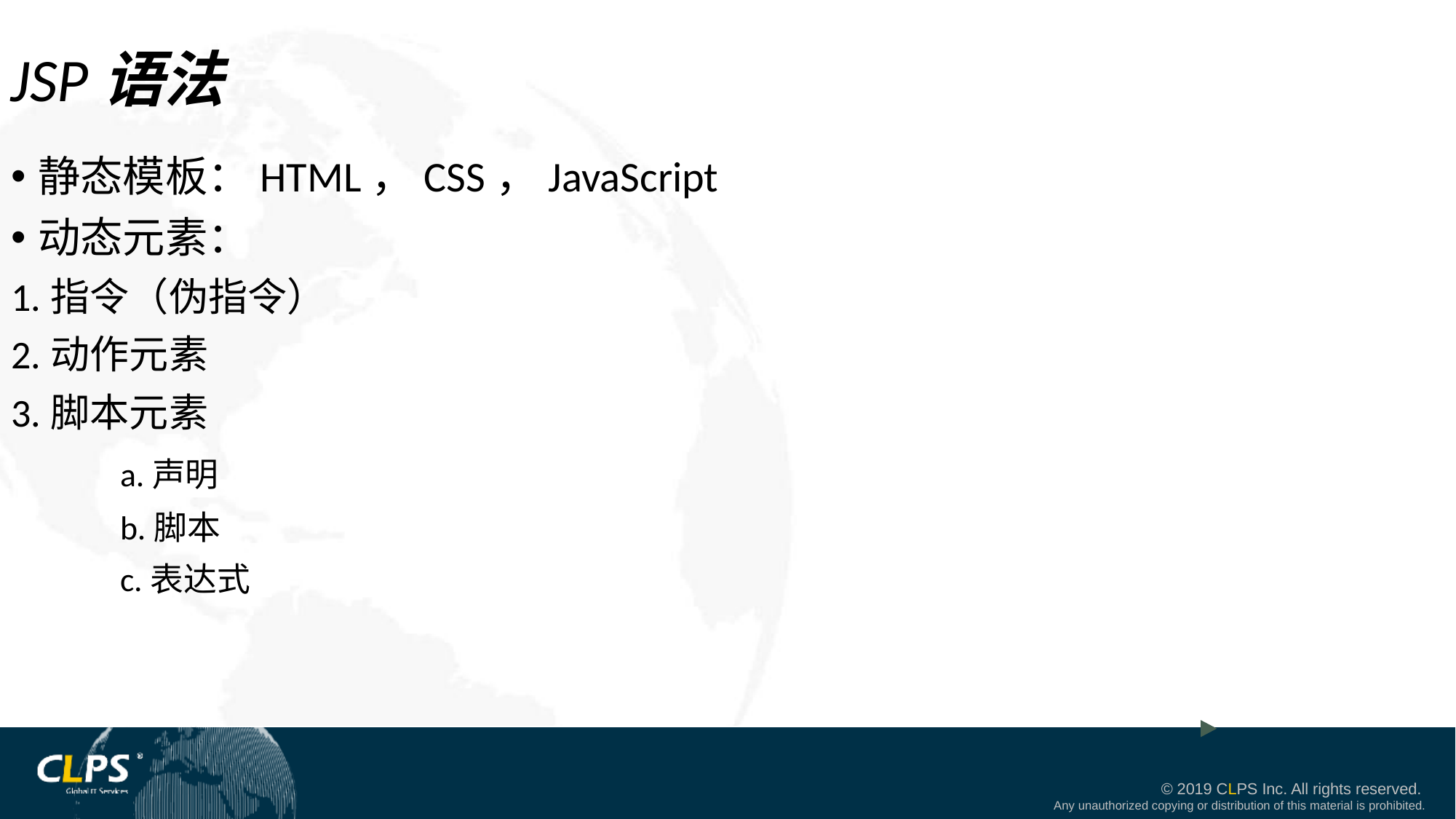

JSP语法
静态模板：HTML，CSS，JavaScript
动态元素：
1.指令（伪指令）
2.动作元素
3.脚本元素
	a.声明
	b.脚本
	c.表达式